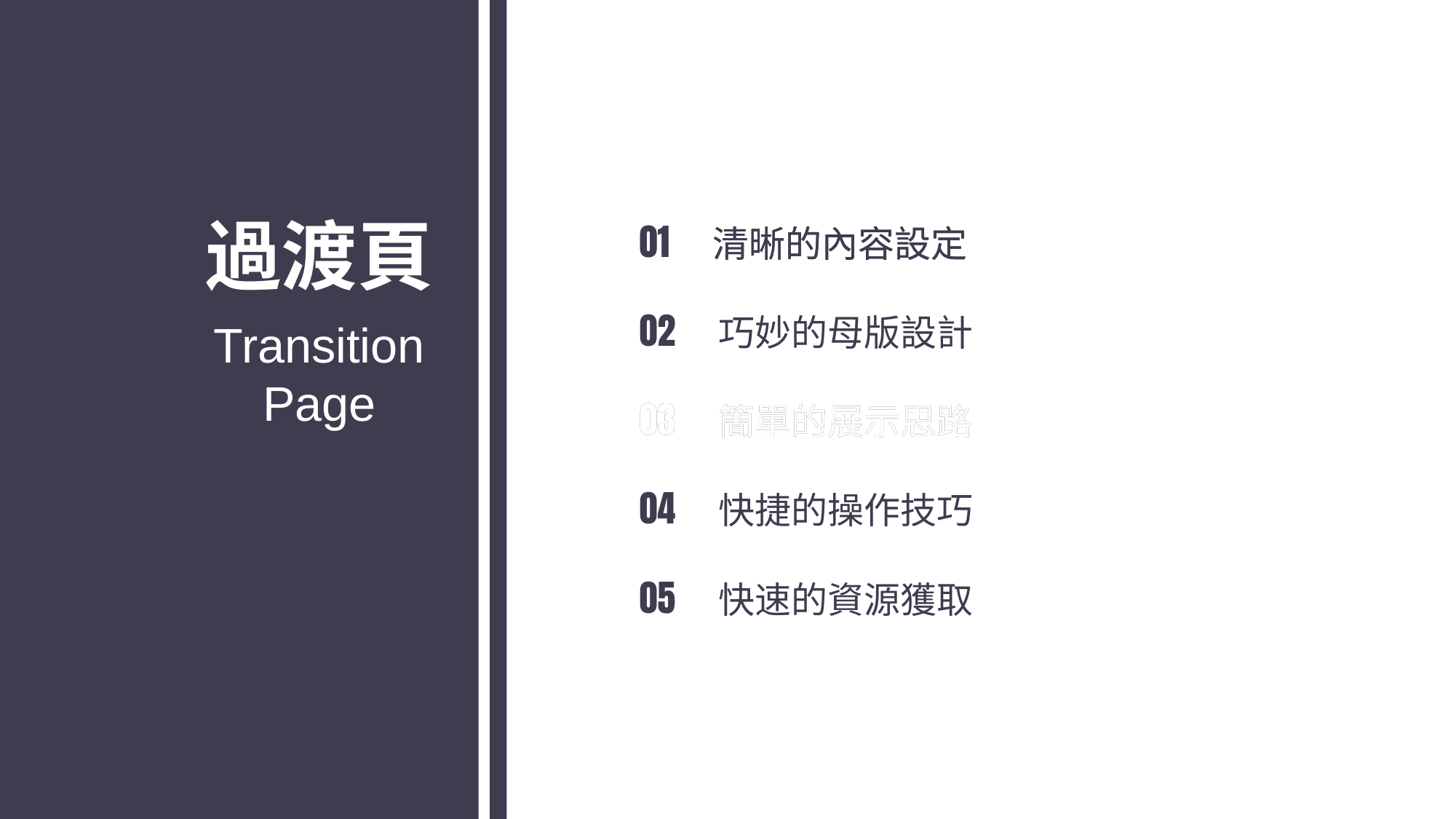

過渡頁
01    清晰的內容設定
01    清晰的內容設定
Transition Page
02    巧妙的母版設計
03    簡單的展示思路
03    簡單的展示思路
04    快捷的操作技巧
05    快速的資源獲取